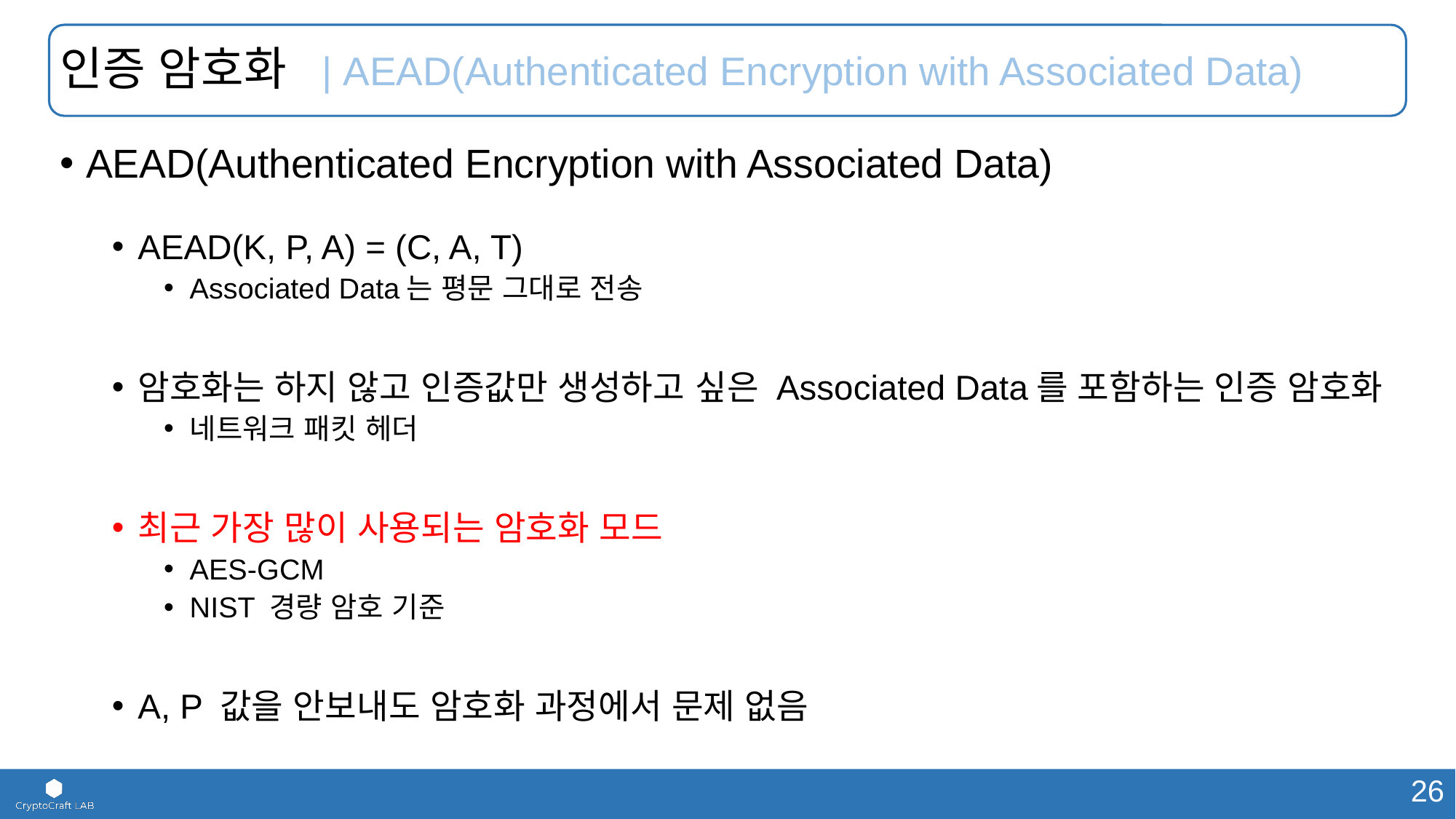

# 인증 암호화  | AEAD(Authenticated Encryption with Associated Data)
AEAD(Authenticated Encryption with Associated Data)

AEAD(K, P, A) = (C, A, T)
Associated Data는 평문 그대로 전송

암호화는 하지 않고 인증값만 생성하고 싶은 Associated Data를 포함하는 인증 암호화
네트워크 패킷 헤더

최근 가장 많이 사용되는 암호화 모드
AES-GCM
NIST 경량 암호 기준

A, P 값을 안보내도 암호화 과정에서 문제 없음